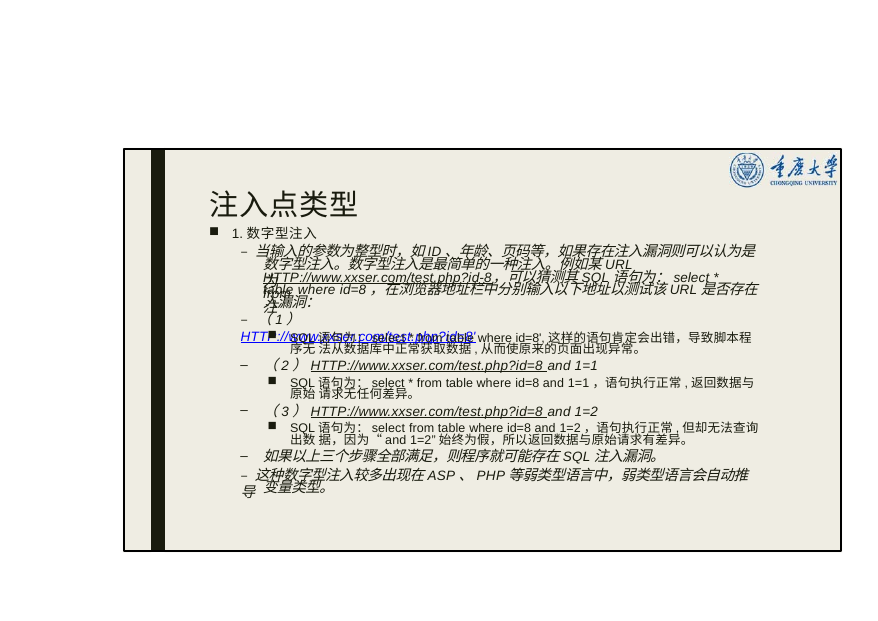

# 注入点类型
1.数字型注入
– 当输入的参数为整型时，如ID、年龄、页码等，如果存在注入漏洞则可以认为是
数字型注入。数字型注入是最简单的一种注入。例如某URL为
HTTP://www.xxser.com/test.php?id-8，可以猜测其SQL语句为：select * from
table where id=8，在浏览器地址栏中分别输入以下地址以测试该URL是否存在注
入漏洞：
– （1）HTTP://www.xxser.com/test.php?id=8'
SQL语句为：select * from table where id=8',这样的语句肯定会出错，导致脚本程序无 法从数据库中正常获取数据,从而使原来的页面出现异常。
（2）HTTP://www.xxser.com/test.php?id=8 and 1=1
SQL语句为：select * from table where id=8 and 1=1，语句执行正常,返回数据与原始 请求无任何差异。
（3）HTTP://www.xxser.com/test.php?id=8 and 1=2
SQL语句为：select from table where id=8 and 1=2，语句执行正常,但却无法查询出数 据，因为“and 1=2”始终为假，所以返回数据与原始请求有差异。
如果以上三个步骤全部满足，则程序就可能存在SQL注入漏洞。
– 这种数字型注入较多出现在ASP、PHP等弱类型语言中，弱类型语言会自动推导
变量类型。